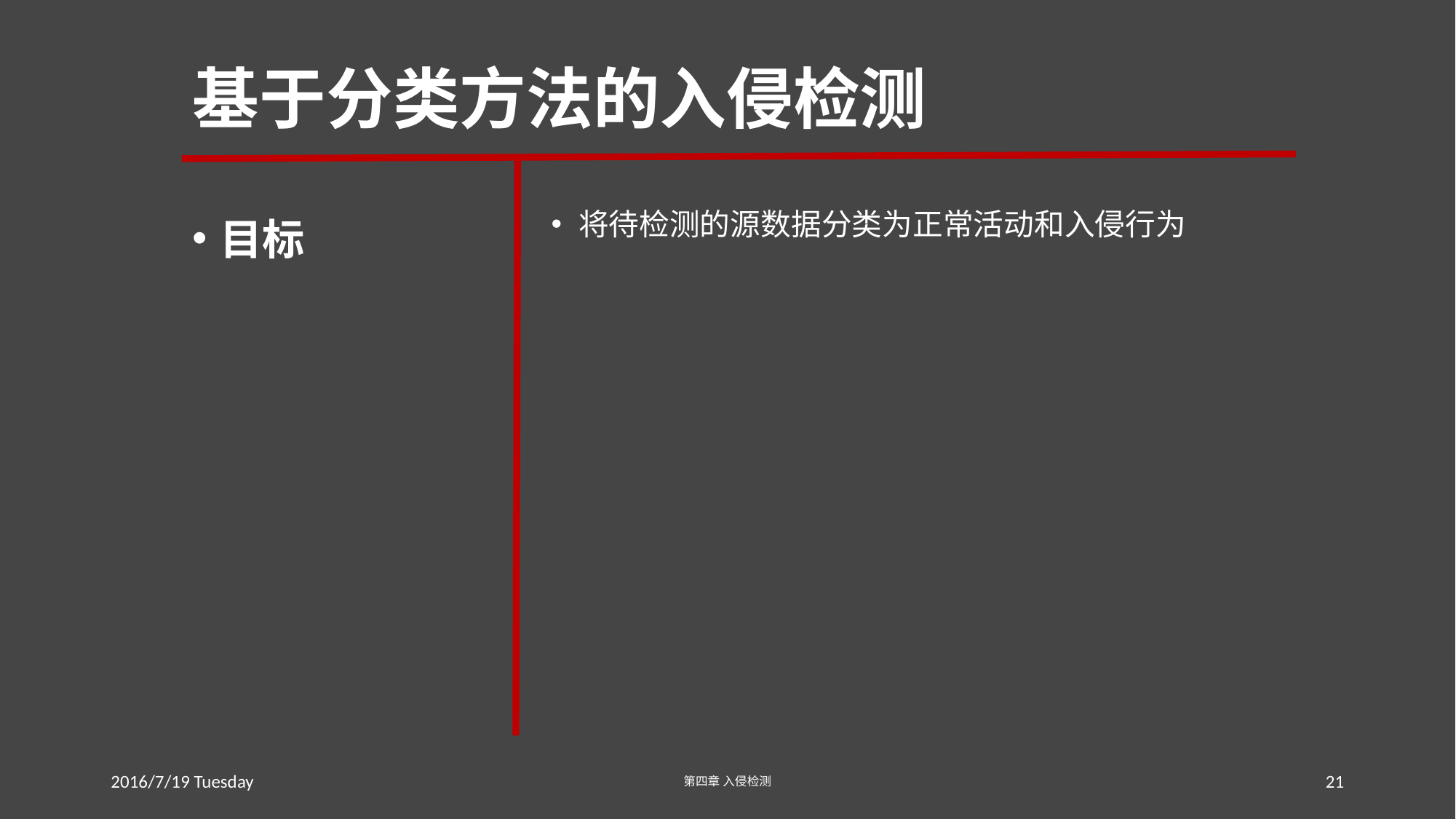

# 基于分类方法的入侵检测
目标
将待检测的源数据分类为正常活动和入侵行为

2016/7/19 Tuesday
第四章 入侵检测
21